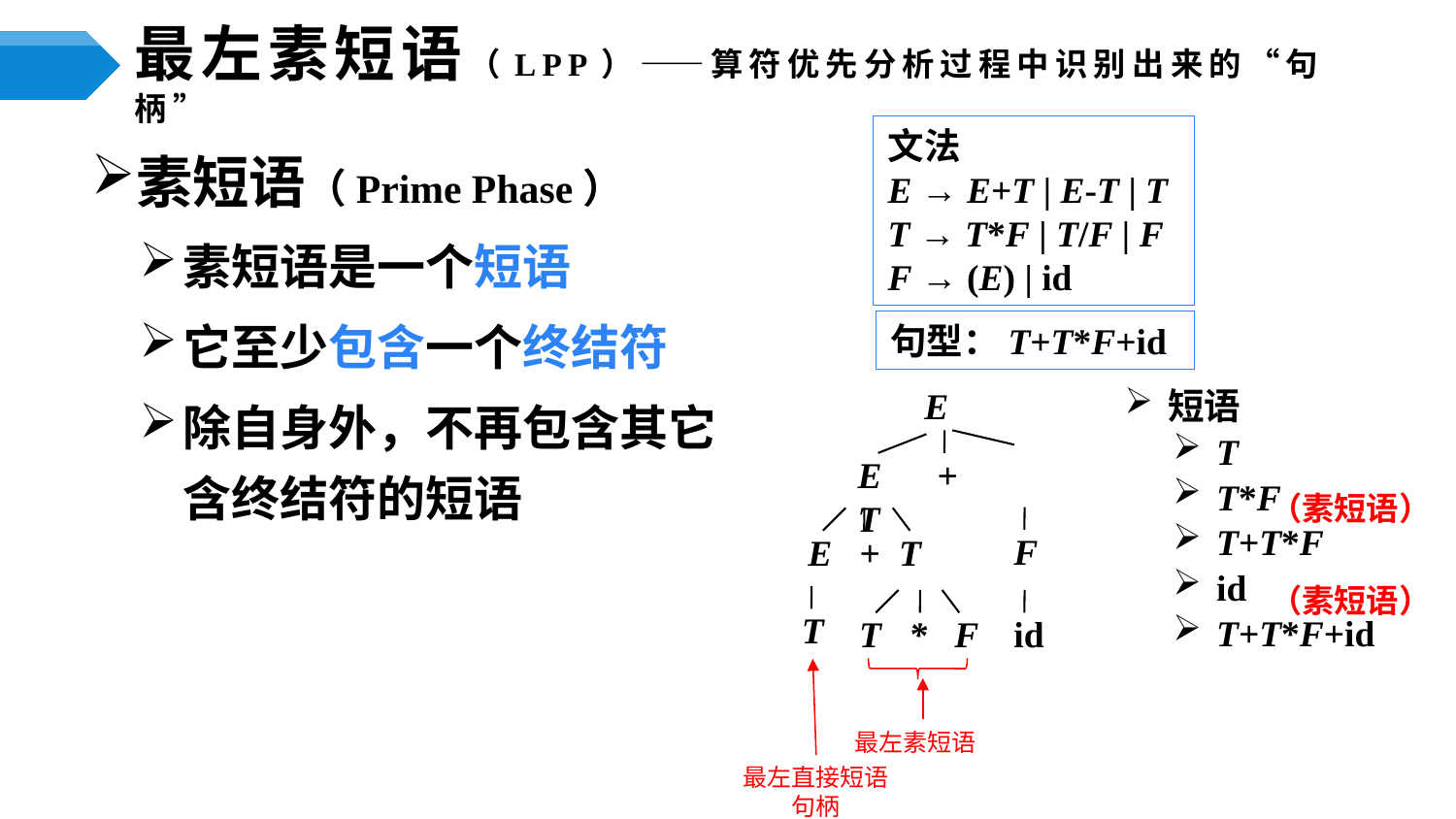

# 最左素短语（LPP）——算符优先分析过程中识别出来的“句柄”
文法
E → E+T | E-T | T
T → T*F | T/F | F
F → (E) | id
素短语（Prime Phase）
素短语是一个短语
它至少包含一个终结符
除自身外，不再包含其它含终结符的短语
句型：T+T*F+id
E
E      +      T
F
 E   +  T
T
id
T   *   F
短语
T
T*F
T+T*F
id
T+T*F+id
（素短语）
（素短语）

最左素短语
最左直接短语
句柄